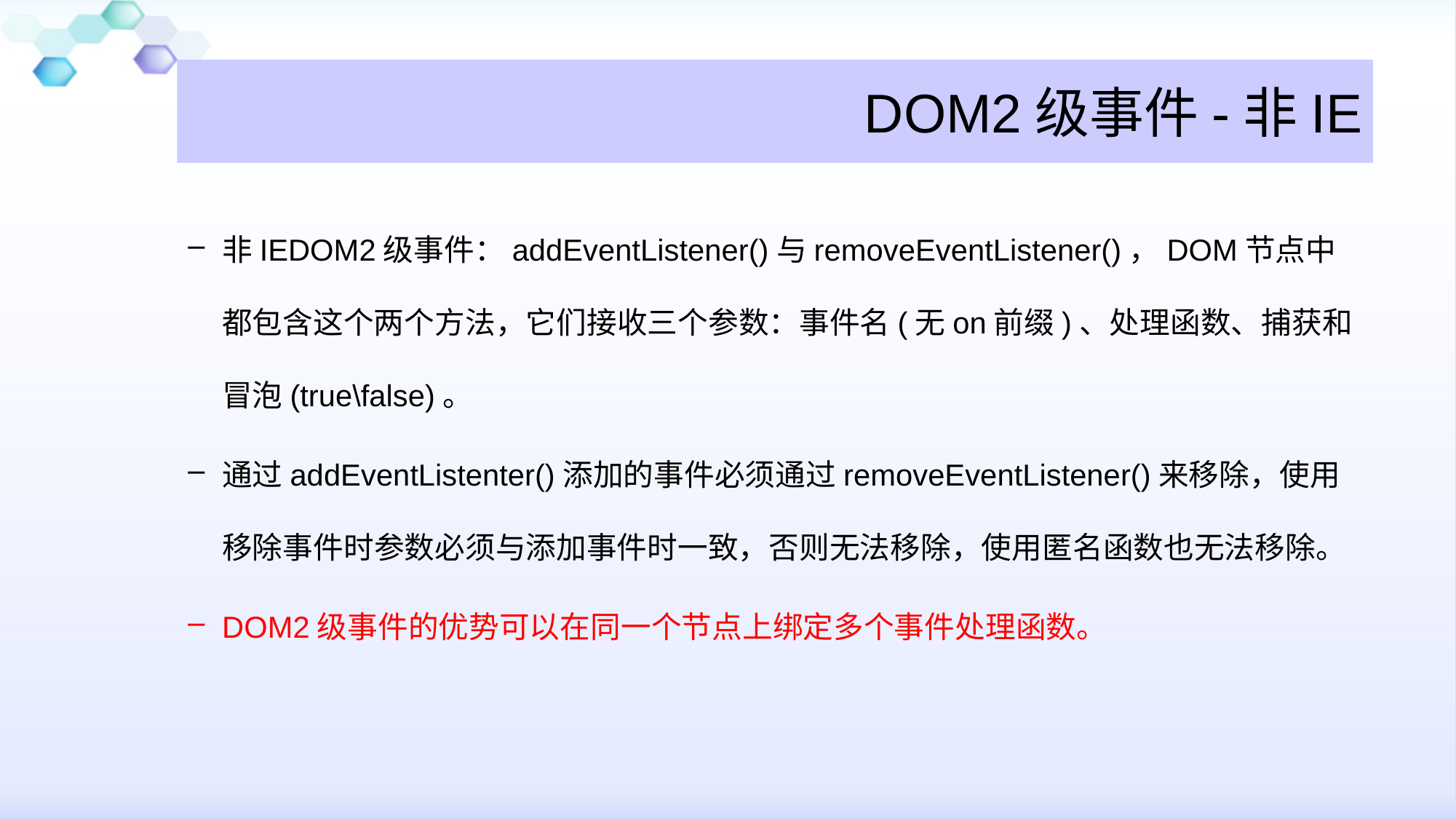

# DOM2级事件-非IE
非IEDOM2级事件：addEventListener()与removeEventListener()，DOM节点中都包含这个两个方法，它们接收三个参数：事件名(无on前缀)、处理函数、捕获和冒泡(true\false)。
通过addEventListenter()添加的事件必须通过removeEventListener()来移除，使用移除事件时参数必须与添加事件时一致，否则无法移除，使用匿名函数也无法移除。
DOM2级事件的优势可以在同一个节点上绑定多个事件处理函数。